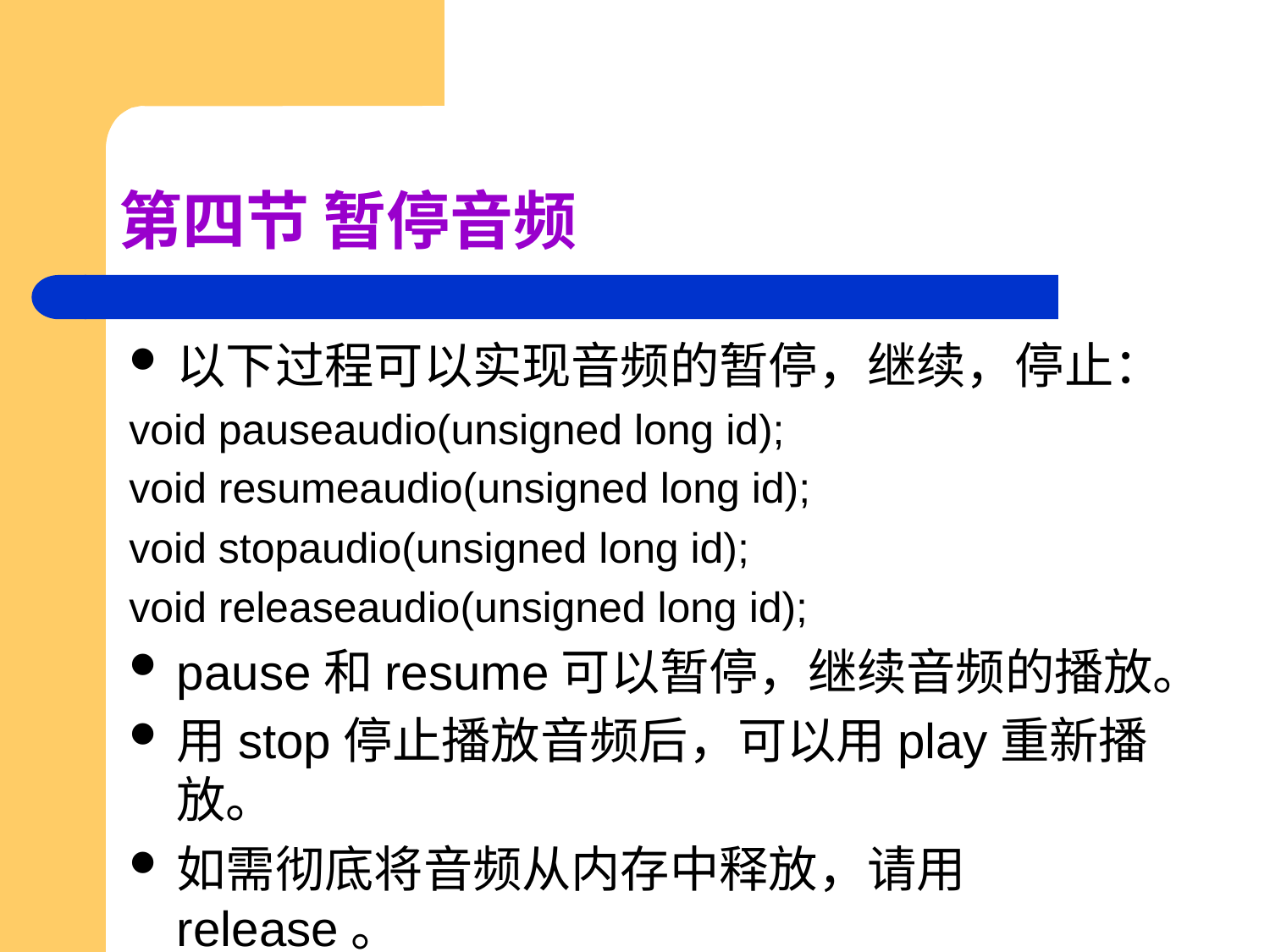

# 第四节 暂停音频
以下过程可以实现音频的暂停，继续，停止：
void pauseaudio(unsigned long id);
void resumeaudio(unsigned long id);
void stopaudio(unsigned long id);
void releaseaudio(unsigned long id);
pause和resume可以暂停，继续音频的播放。
用stop停止播放音频后，可以用play重新播放。
如需彻底将音频从内存中释放，请用release。